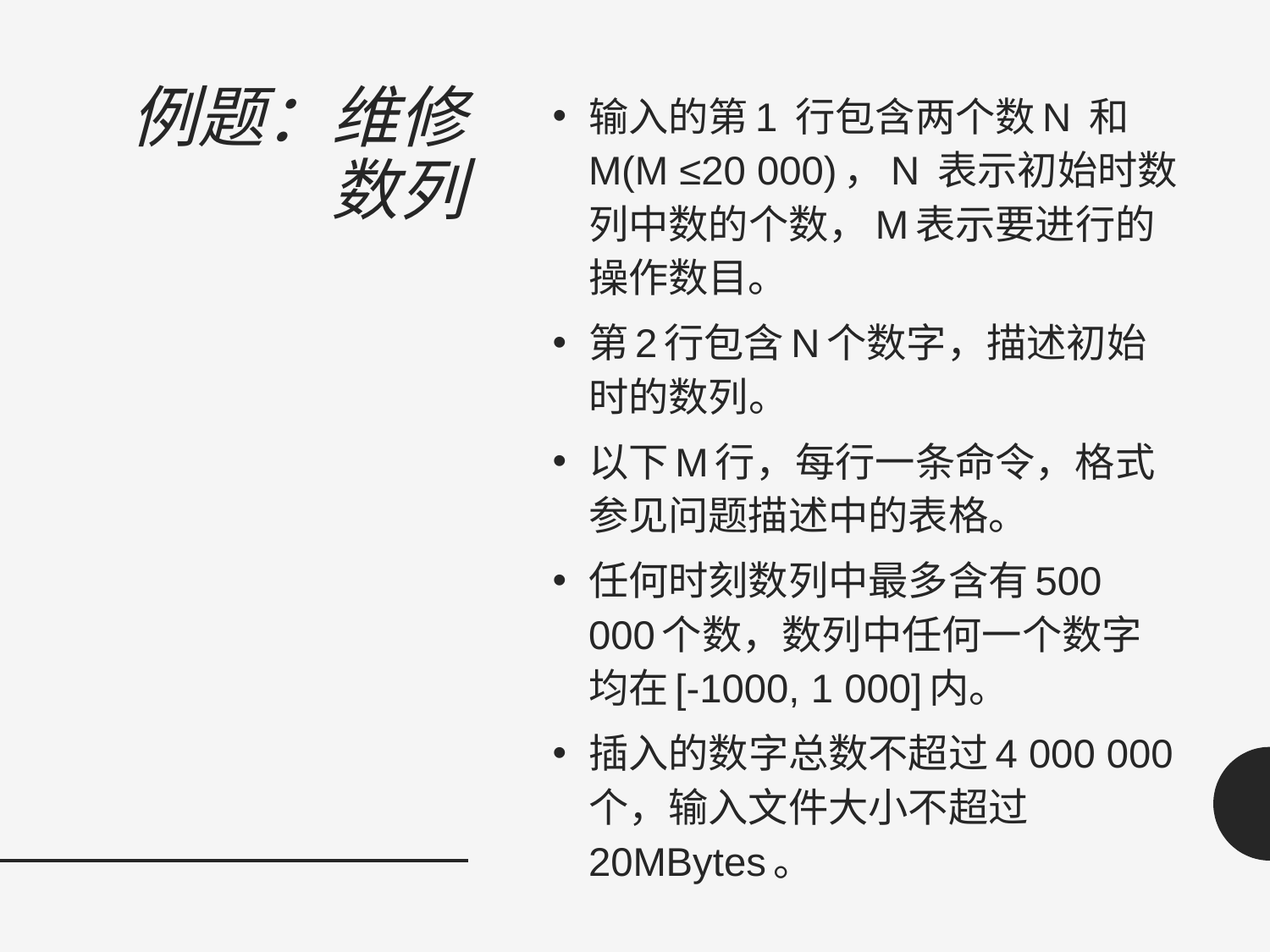

# 例题：维修数列
输入的第1 行包含两个数N 和M(M ≤20 000)，N 表示初始时数列中数的个数，M表示要进行的操作数目。
第2行包含N个数字，描述初始时的数列。
以下M行，每行一条命令，格式参见问题描述中的表格。
任何时刻数列中最多含有500 000个数，数列中任何一个数字均在[-1000, 1 000]内。
插入的数字总数不超过4 000 000个，输入文件大小不超过20MBytes。